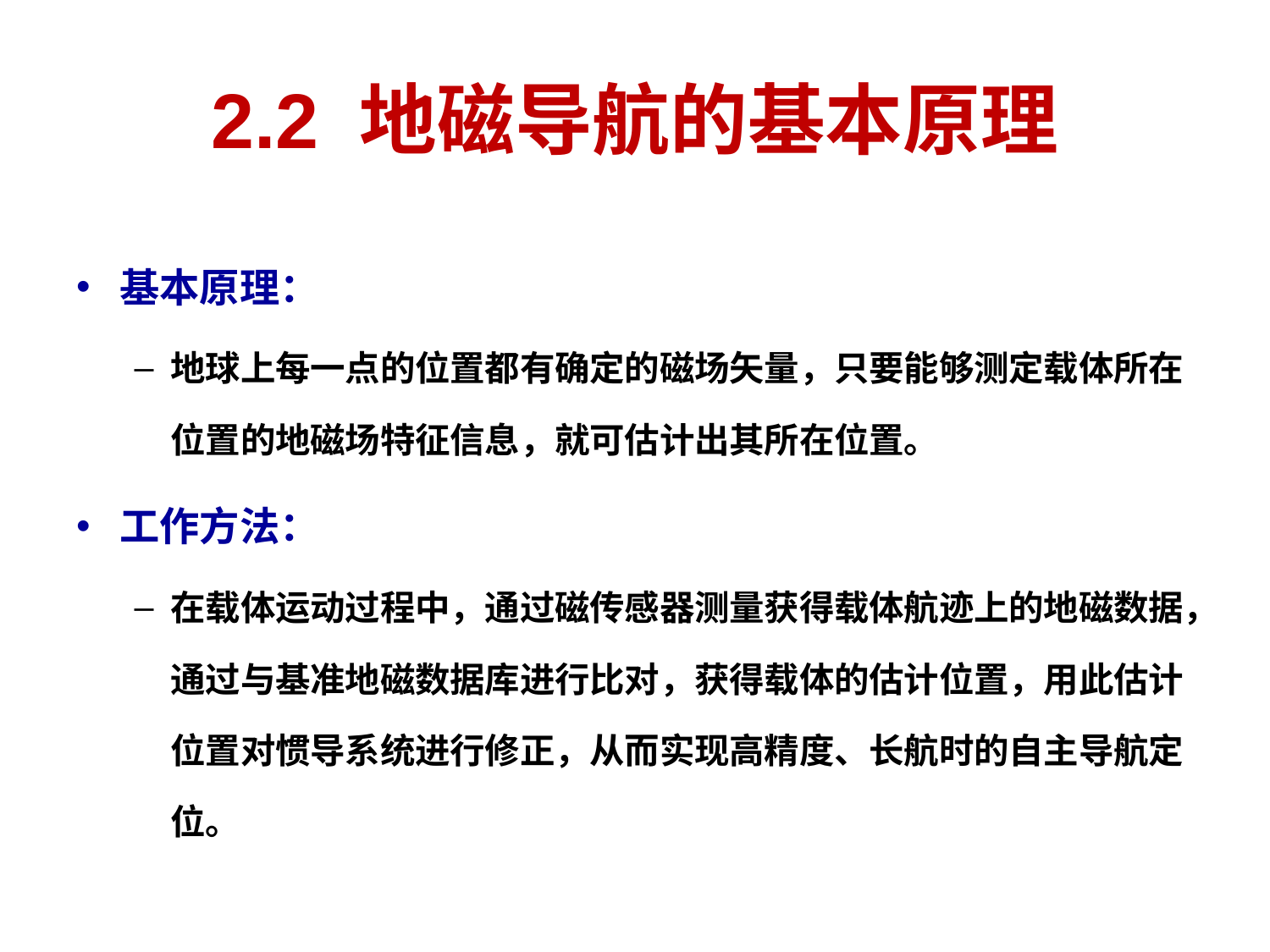

# 2.2 地磁导航的基本原理
基本原理：
地球上每一点的位置都有确定的磁场矢量，只要能够测定载体所在位置的地磁场特征信息，就可估计出其所在位置。
工作方法：
在载体运动过程中，通过磁传感器测量获得载体航迹上的地磁数据，通过与基准地磁数据库进行比对，获得载体的估计位置，用此估计位置对惯导系统进行修正，从而实现高精度、长航时的自主导航定位。